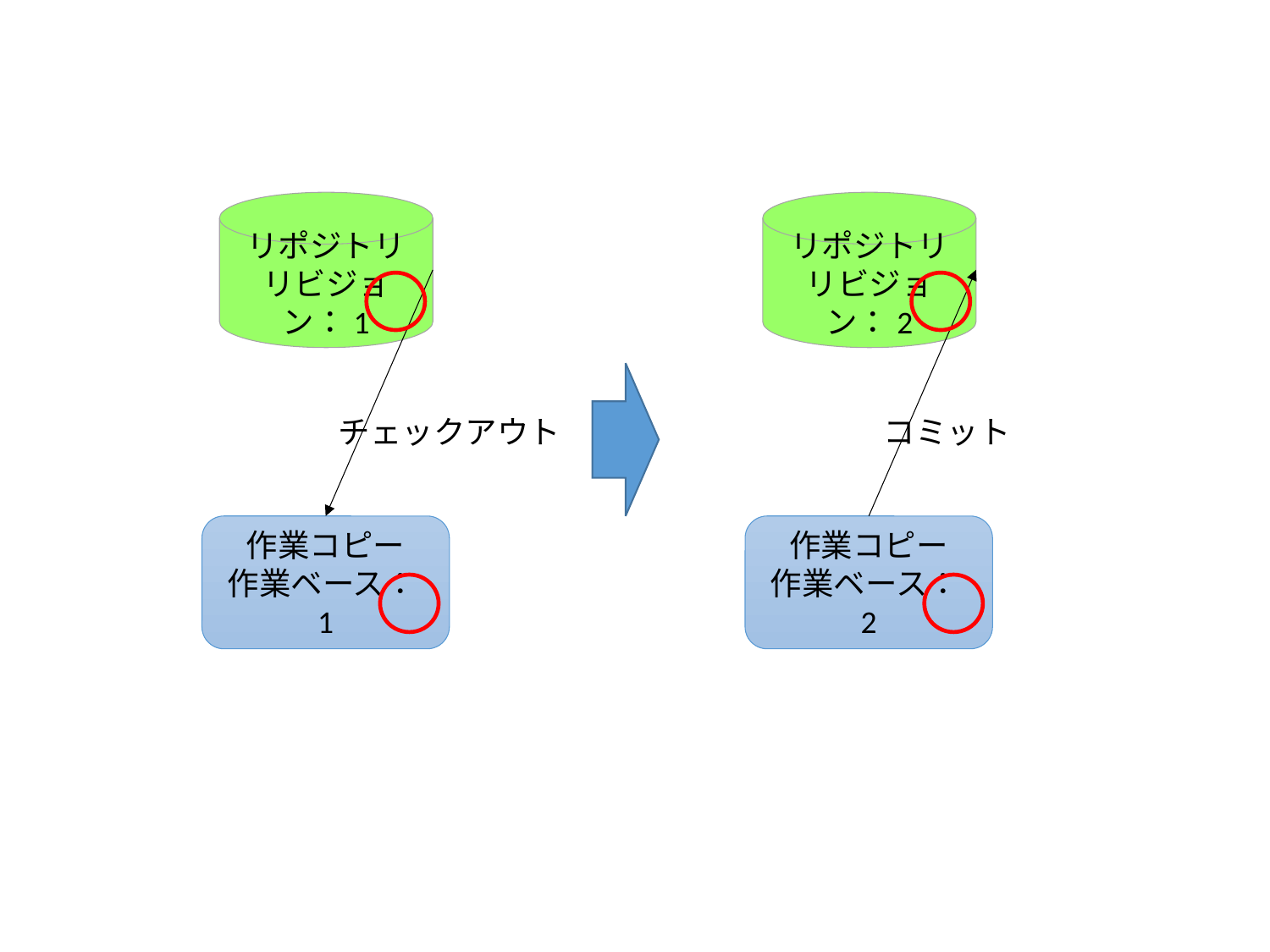

リポジトリ
リビジョン：1
リポジトリ
リビジョン：2

チェックアウト
コミット
作業コピー
作業ベース：1
作業コピー
作業ベース：2